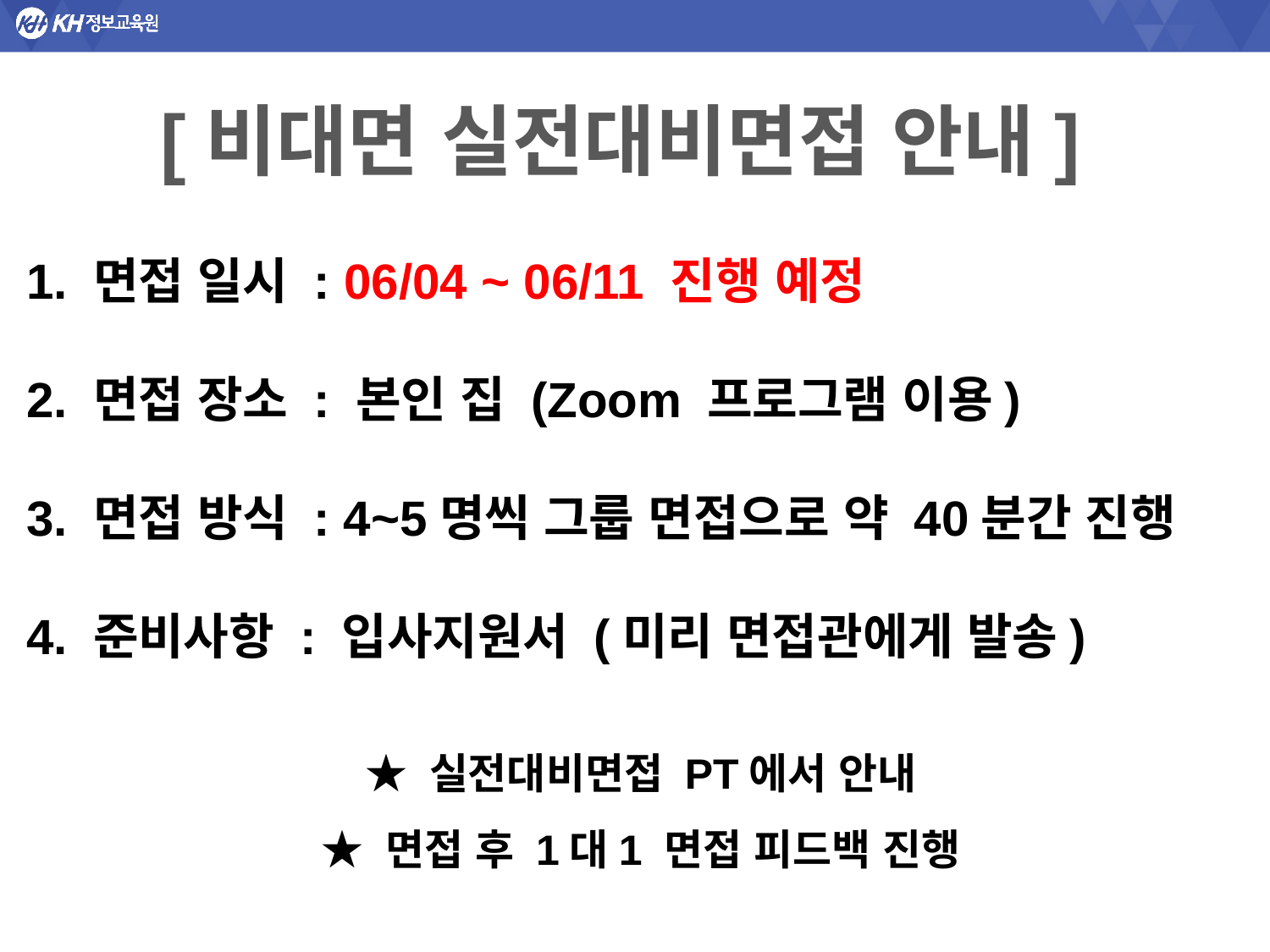

[비대면 실전대비면접 안내]

 1. 면접 일시 : 06/04 ~ 06/11 진행 예정

 2. 면접 장소 : 본인 집 (Zoom 프로그램 이용)

 3. 면접 방식 : 4~5명씩 그룹 면접으로 약 40분간 진행

 4. 준비사항 : 입사지원서 (미리 면접관에게 발송)

 ★ 실전대비면접 PT에서 안내

 ★ 면접 후 1대1 면접 피드백 진행